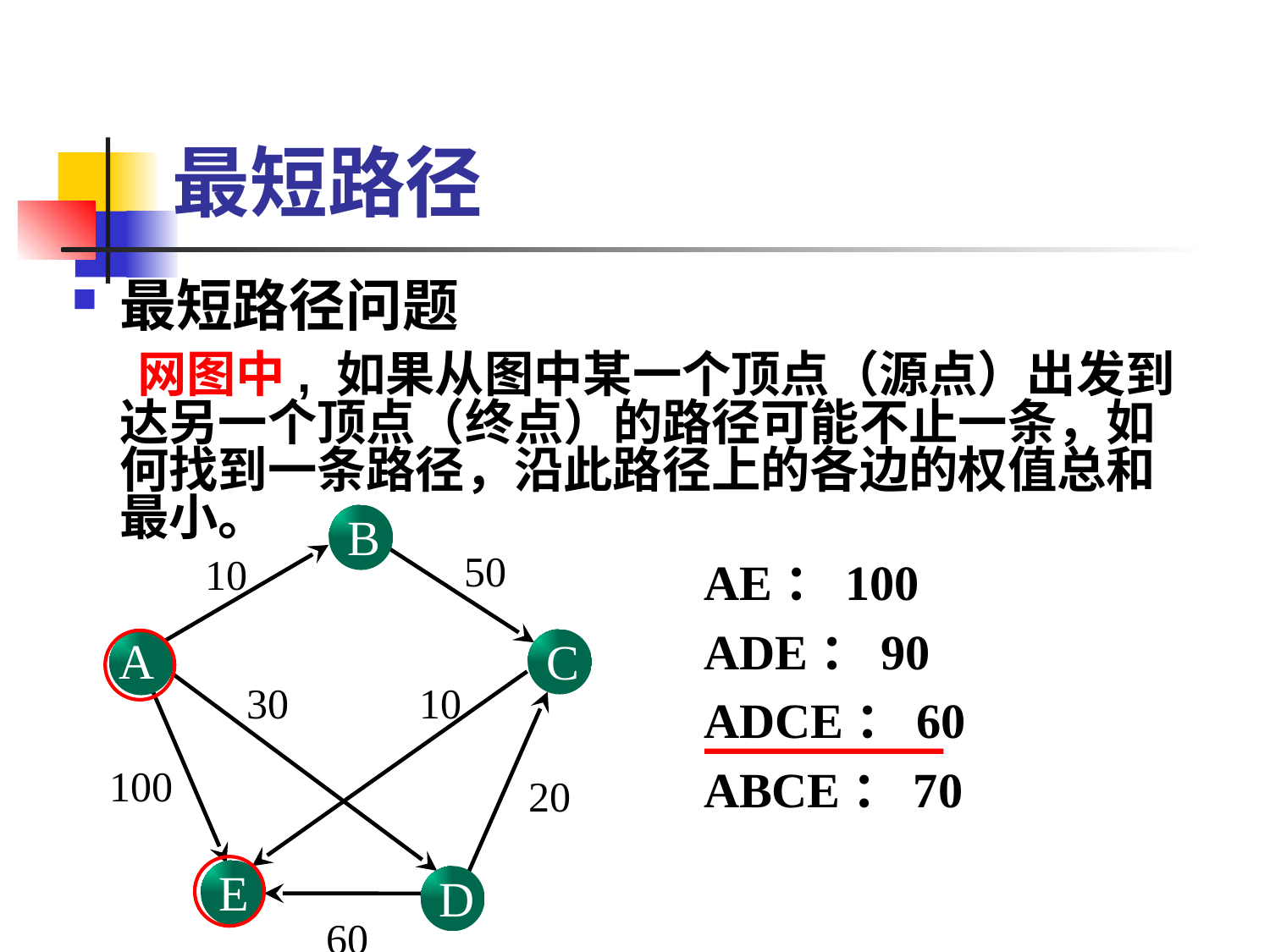

最短路径
98
最短路径问题
    网图中, 如果从图中某一个顶点（源点）出发到达另一个顶点（终点）的路径可能不止一条，如何找到一条路径，沿此路径上的各边的权值总和最小。

B

A

C

E

D

50
10
30
10
100
20
60
AE：100
ADE：90
ADCE：60
ABCE：70

98